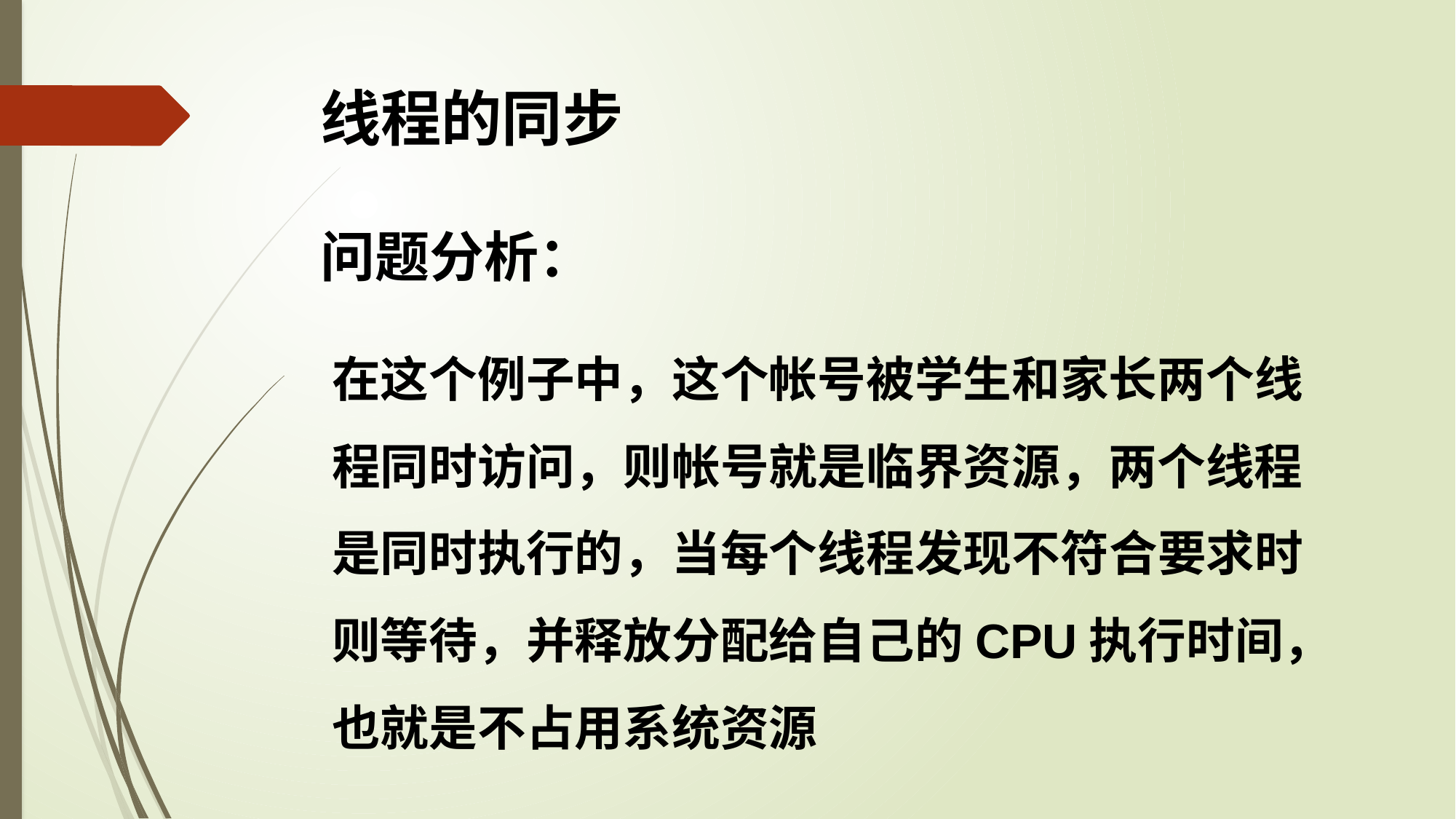

# 线程的同步
问题分析：
在这个例子中，这个帐号被学生和家长两个线程同时访问，则帐号就是临界资源，两个线程是同时执行的，当每个线程发现不符合要求时则等待，并释放分配给自己的CPU执行时间，也就是不占用系统资源